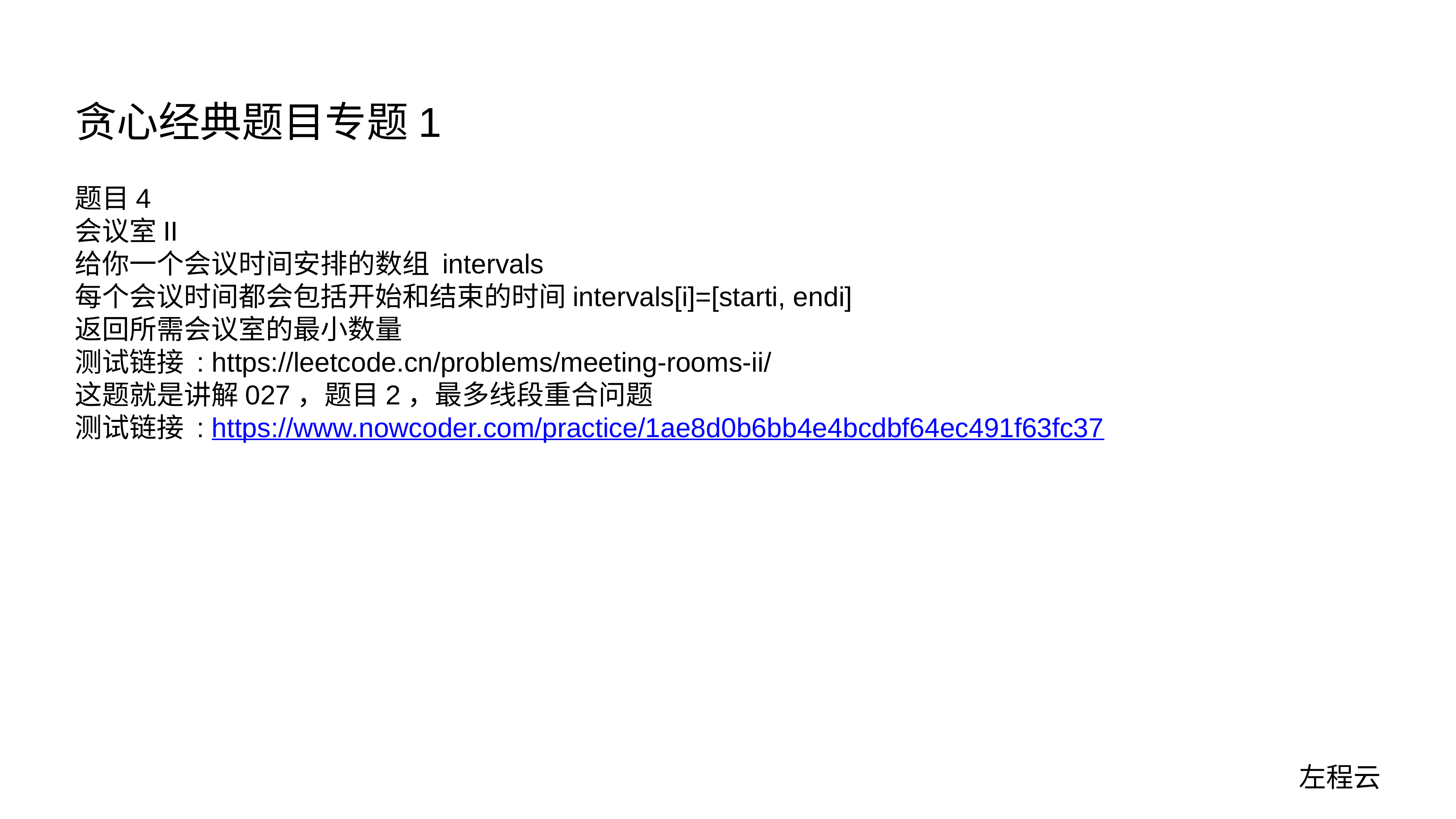

# 贪心经典题目专题1
题目4
会议室II
给你一个会议时间安排的数组 intervals
每个会议时间都会包括开始和结束的时间intervals[i]=[starti, endi]
返回所需会议室的最小数量
测试链接 : https://leetcode.cn/problems/meeting-rooms-ii/
这题就是讲解027，题目2，最多线段重合问题
测试链接 : https://www.nowcoder.com/practice/1ae8d0b6bb4e4bcdbf64ec491f63fc37
左程云